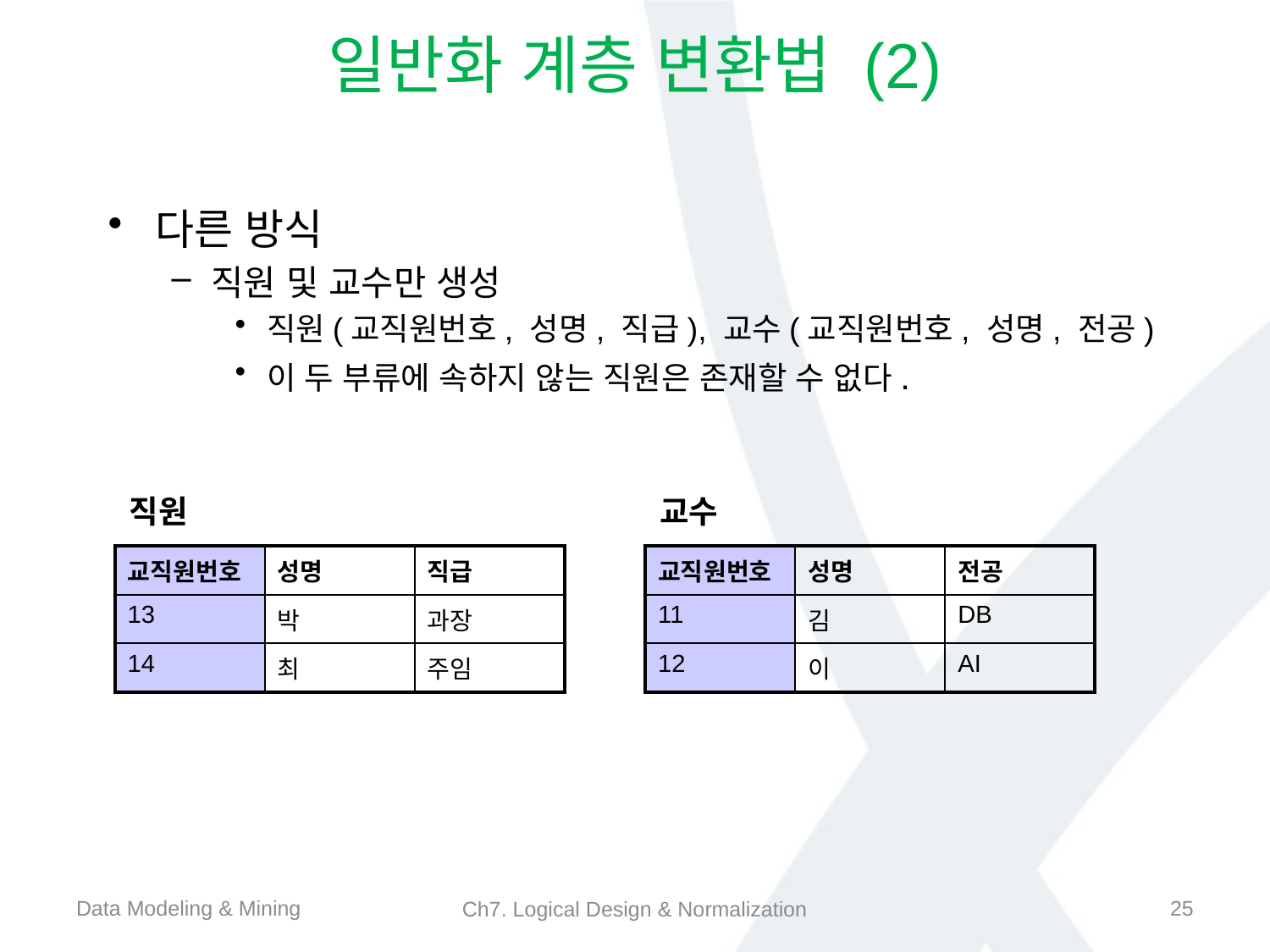

# 일반화 계층 변환법 (2)
다른 방식
직원 및 교수만 생성
직원(교직원번호, 성명, 직급), 교수(교직원번호, 성명, 전공)
이 두 부류에 속하지 않는 직원은 존재할 수 없다.

직원
교수
| 교직원번호 | 성명 | 직급 |
| --- | --- | --- |
| 13 | 박 | 과장 |
| 14 | 최 | 주임 |
| 교직원번호 | 성명 | 전공 |
| --- | --- | --- |
| 11 | 김 | DB |
| 12 | 이 | AI |
Data Modeling & Mining
25
Ch7. Logical Design & Normalization